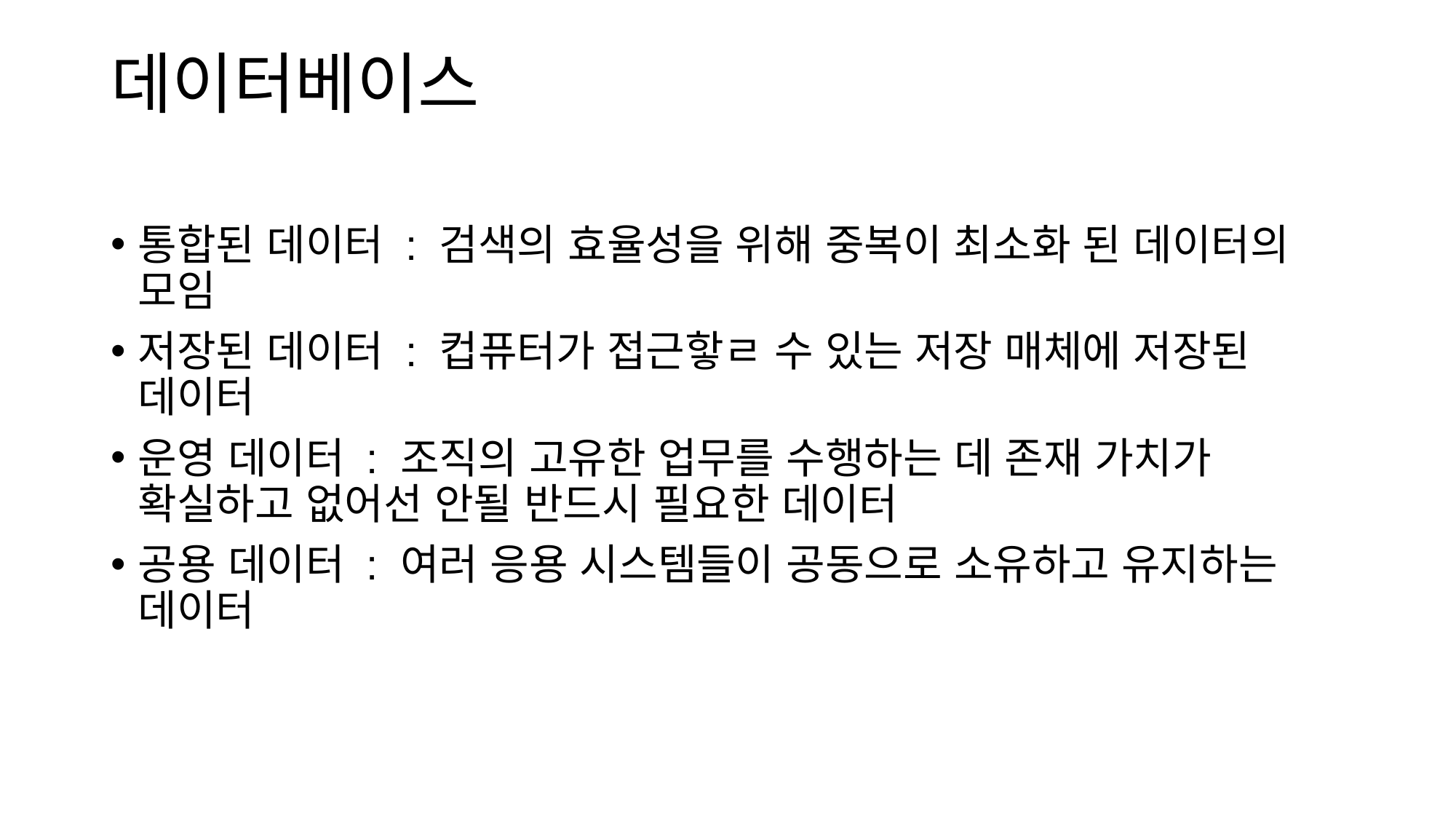

# 데이터베이스

통합된 데이터 : 검색의 효율성을 위해 중복이 최소화 된 데이터의 모임
저장된 데이터 : 컵퓨터가 접근핳ㄹ 수 있는 저장 매체에 저장된 데이터
운영 데이터 : 조직의 고유한 업무를 수행하는 데 존재 가치가 확실하고 없어선 안될 반드시 필요한 데이터
공용 데이터 : 여러 응용 시스템들이 공동으로 소유하고 유지하는 데이터